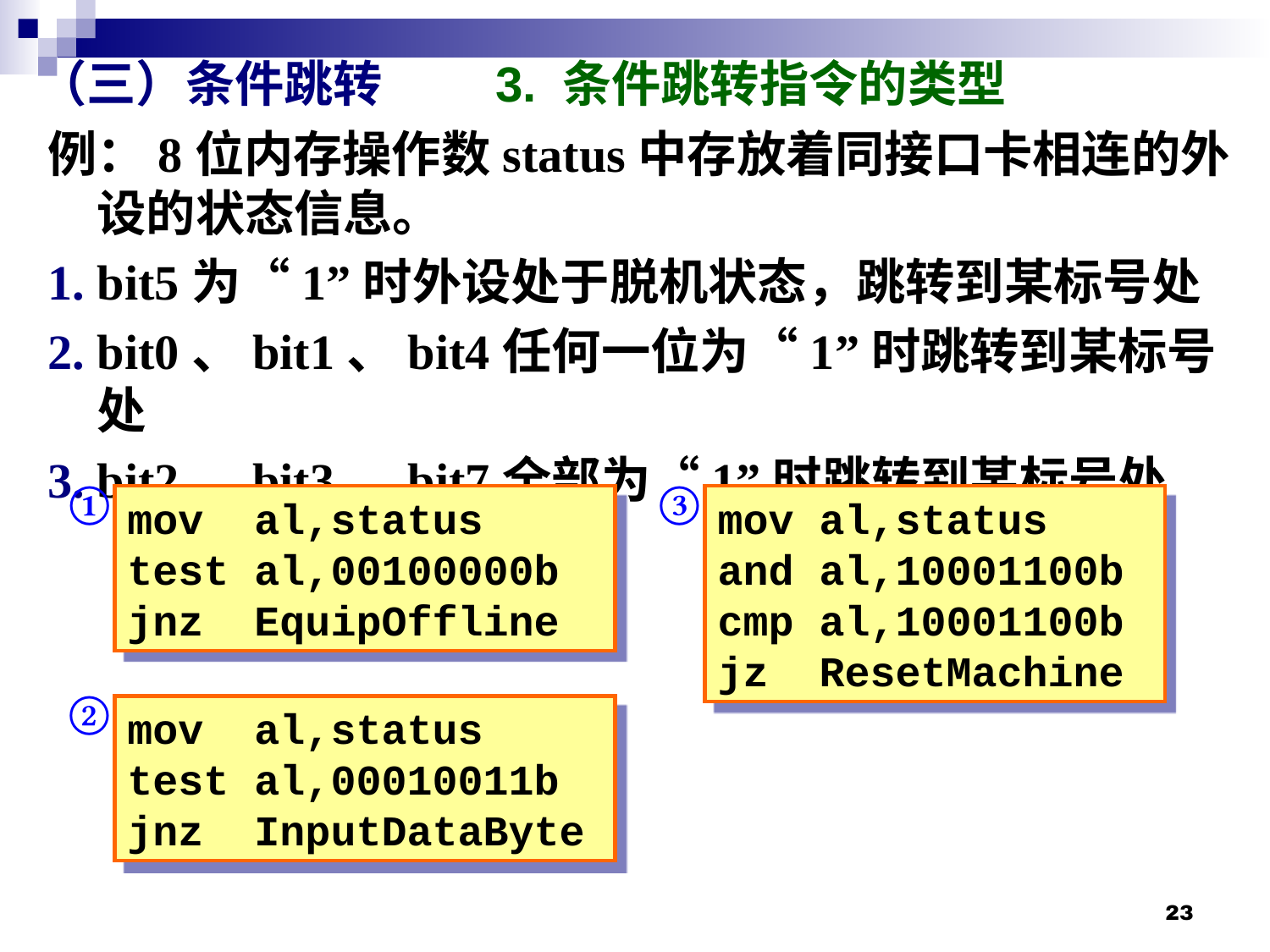

# （三）条件跳转         3. 条件跳转指令的类型
例：8位内存操作数status中存放着同接口卡相连的外设的状态信息。
bit5为“1”时外设处于脱机状态，跳转到某标号处
bit0、bit1、bit4任何一位为“1”时跳转到某标号处
bit2、bit3、bit7全部为“1”时跳转到某标号处
①
③
mov  al,status
test al,00100000b
jnz  EquipOffline
mov al,status
and al,10001100b
cmp al,10001100b
jz  ResetMachine
②
mov  al,status
test al,00010011b
jnz  InputDataByte
23